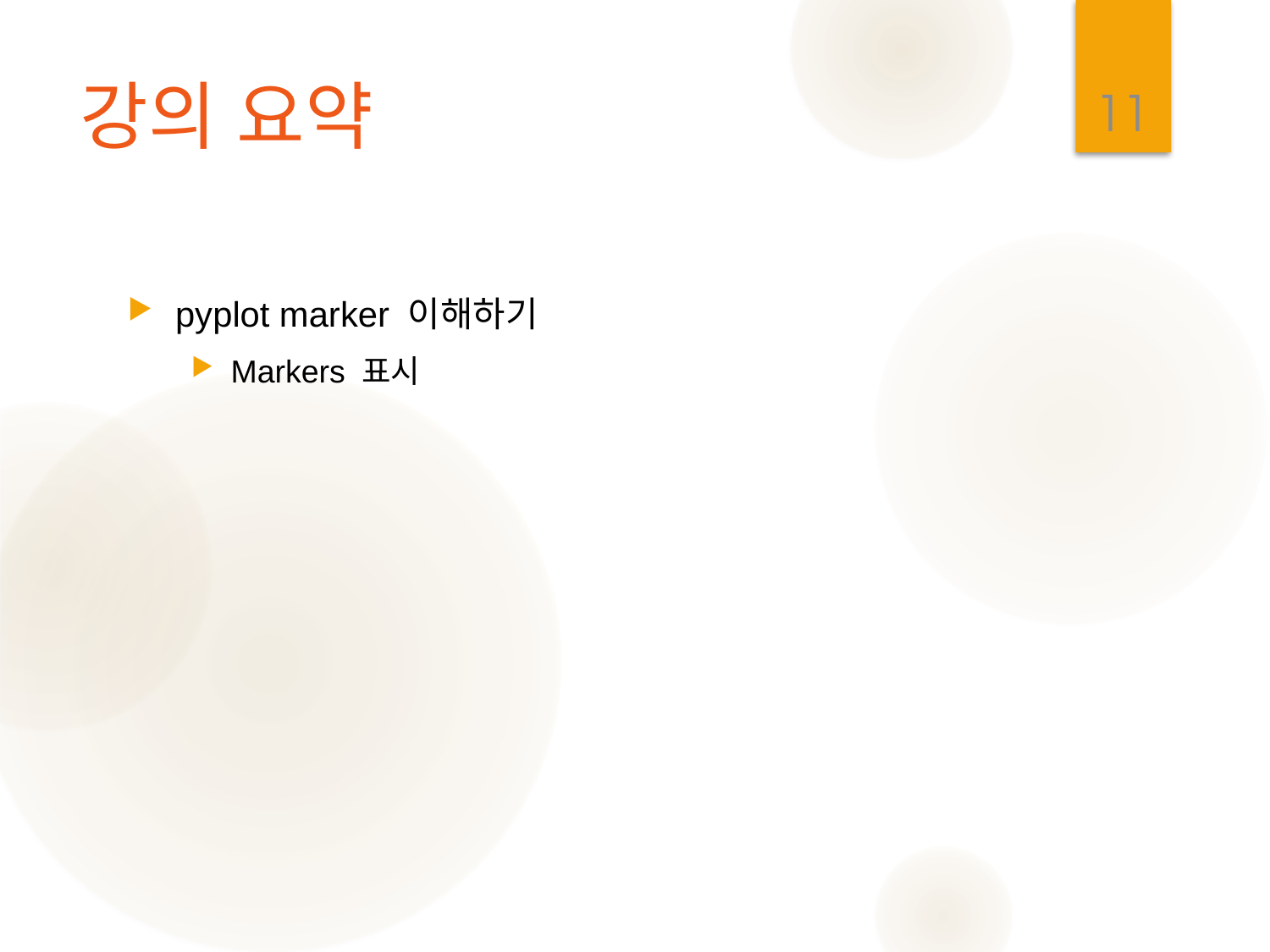

11
# 강의 요약
pyplot marker 이해하기
Markers 표시